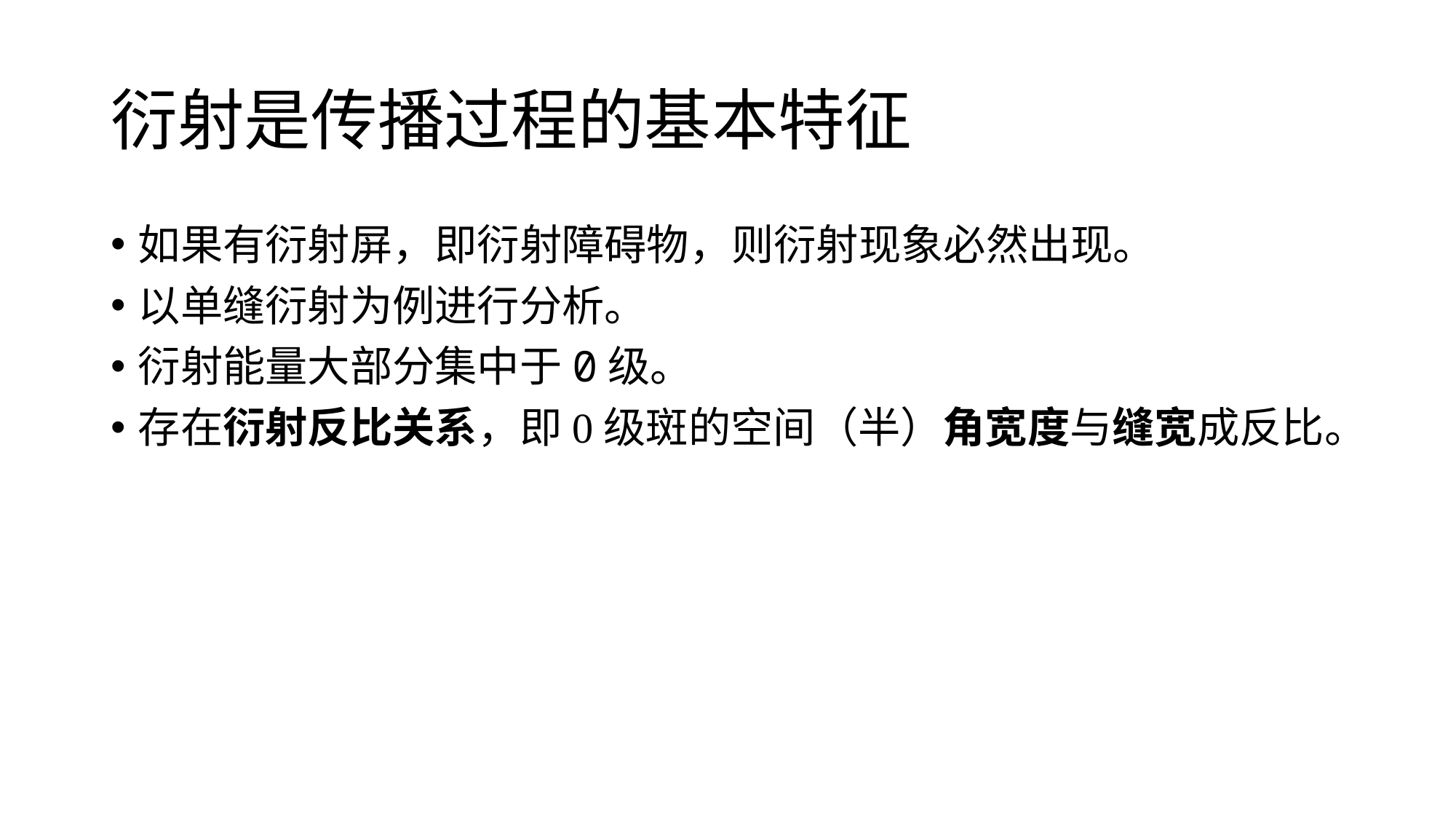

# 衍射是传播过程的基本特征
如果有衍射屏，即衍射障碍物，则衍射现象必然出现。
以单缝衍射为例进行分析。
衍射能量大部分集中于0级。
存在衍射反比关系，即0级斑的空间（半）角宽度与缝宽成反比。